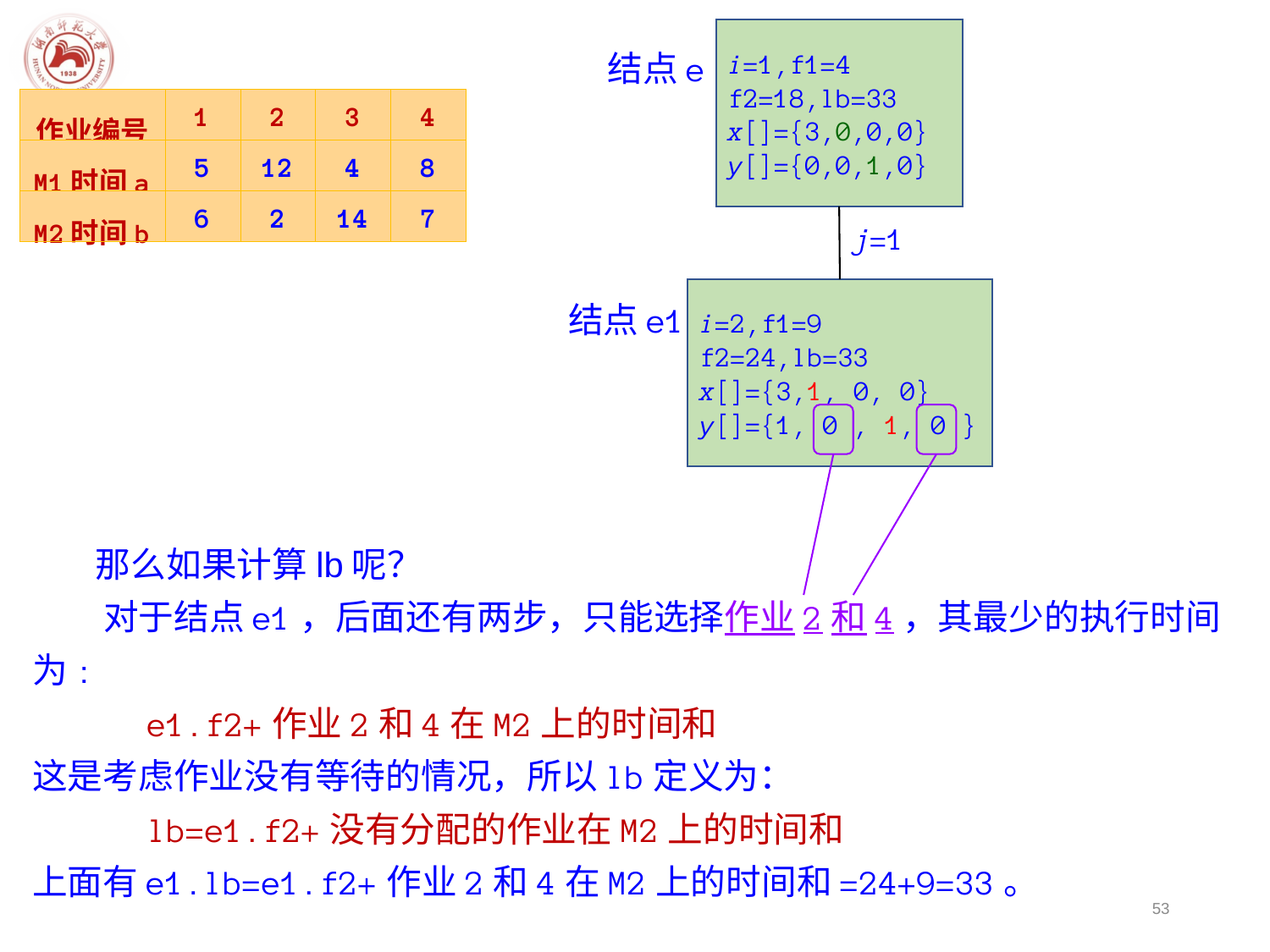

i=1,f1=4
f2=18,lb=33
x[]={3,0,0,0}
y[]={0,0,1,0}
结点e
j=1
i=2,f1=9
f2=24,lb=33
x[]={3,1, 0, 0}
y[]={1, 0 , 1, 0 }
结点e1
| 作业编号 | 1 | 2 | 3 | 4 |
| --- | --- | --- | --- | --- |
| M1时间a | 5 | 12 | 4 | 8 |
| M2时间b | 6 | 2 | 14 | 7 |

       那么如果计算lb呢？
        对于结点e1，后面还有两步，只能选择作业2和4，其最少的执行时间为:
      e1.f2+作业2和4在M2上的时间和
这是考虑作业没有等待的情况，所以lb定义为：
      lb=e1.f2+没有分配的作业在M2上的时间和
上面有e1.lb=e1.f2+作业2和4在M2上的时间和=24+9=33。
53